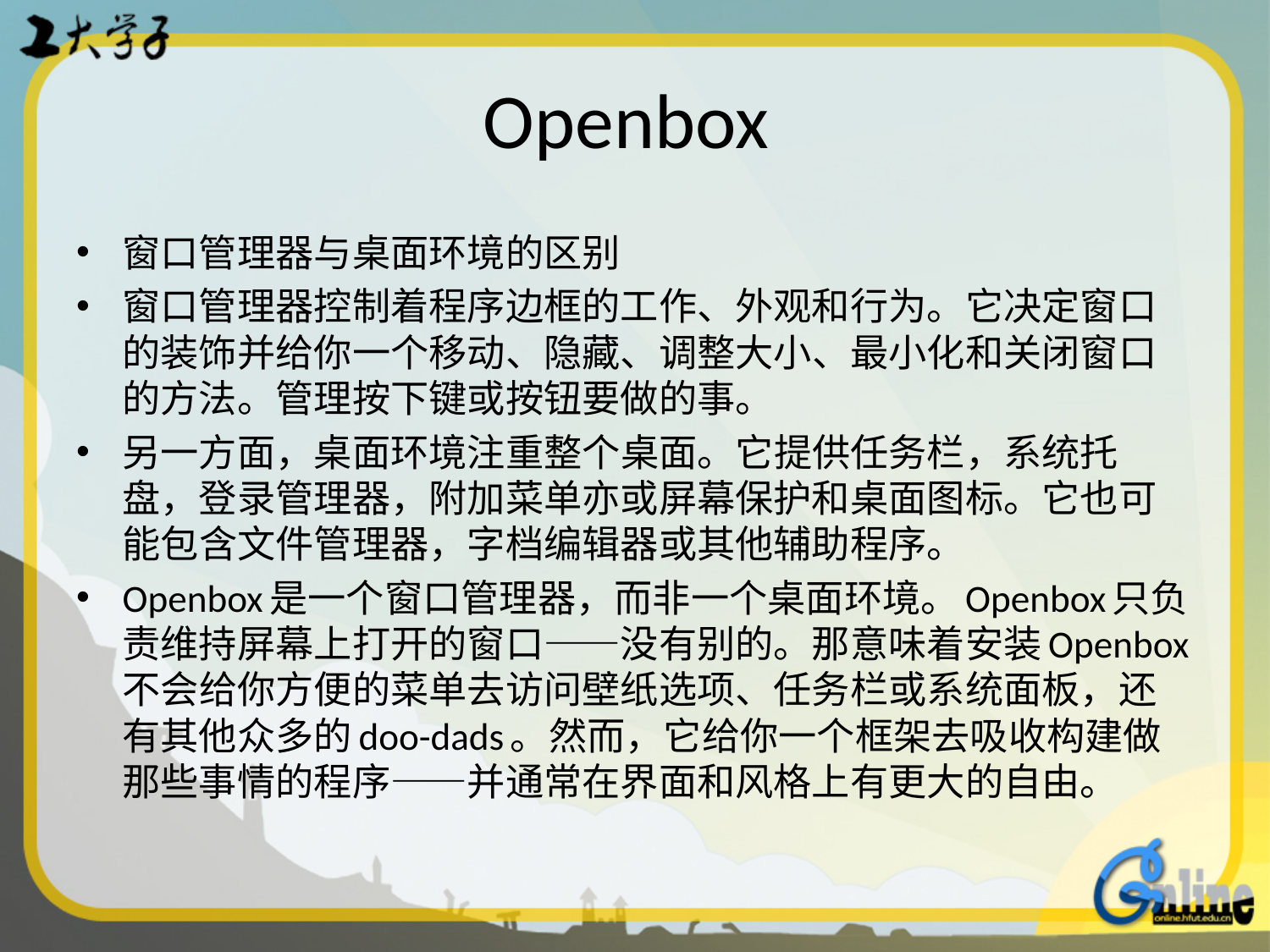

# Openbox
窗口管理器与桌面环境的区别
窗口管理器控制着程序边框的工作、外观和行为。它决定窗口的装饰并给你一个移动、隐藏、调整大小、最小化和关闭窗口的方法。管理按下键或按钮要做的事。
另一方面，桌面环境注重整个桌面。它提供任务栏，系统托盘，登录管理器，附加菜单亦或屏幕保护和桌面图标。它也可能包含文件管理器，字档编辑器或其他辅助程序。
Openbox是一个窗口管理器，而非一个桌面环境。Openbox只负责维持屏幕上打开的窗口——没有别的。那意味着安装Openbox不会给你方便的菜单去访问壁纸选项、任务栏或系统面板，还有其他众多的doo-dads。然而，它给你一个框架去吸收构建做那些事情的程序——并通常在界面和风格上有更大的自由。